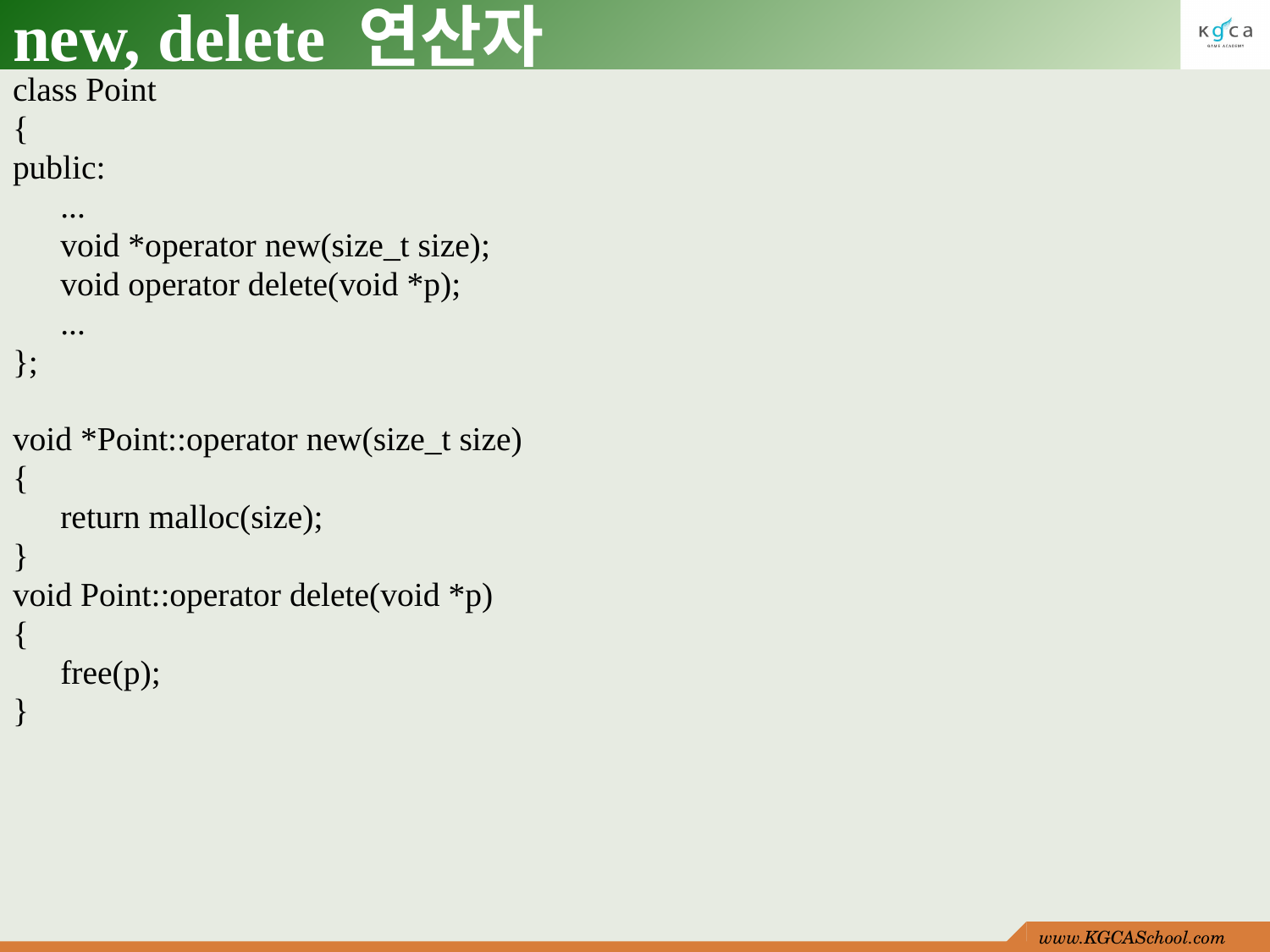

# new, delete 연산자
class Point
{
public:
	...
	void *operator new(size_t size);
	void operator delete(void *p);
	...
};

void *Point::operator new(size_t size)
{
	return malloc(size);
}
void Point::operator delete(void *p)
{
	free(p);
}